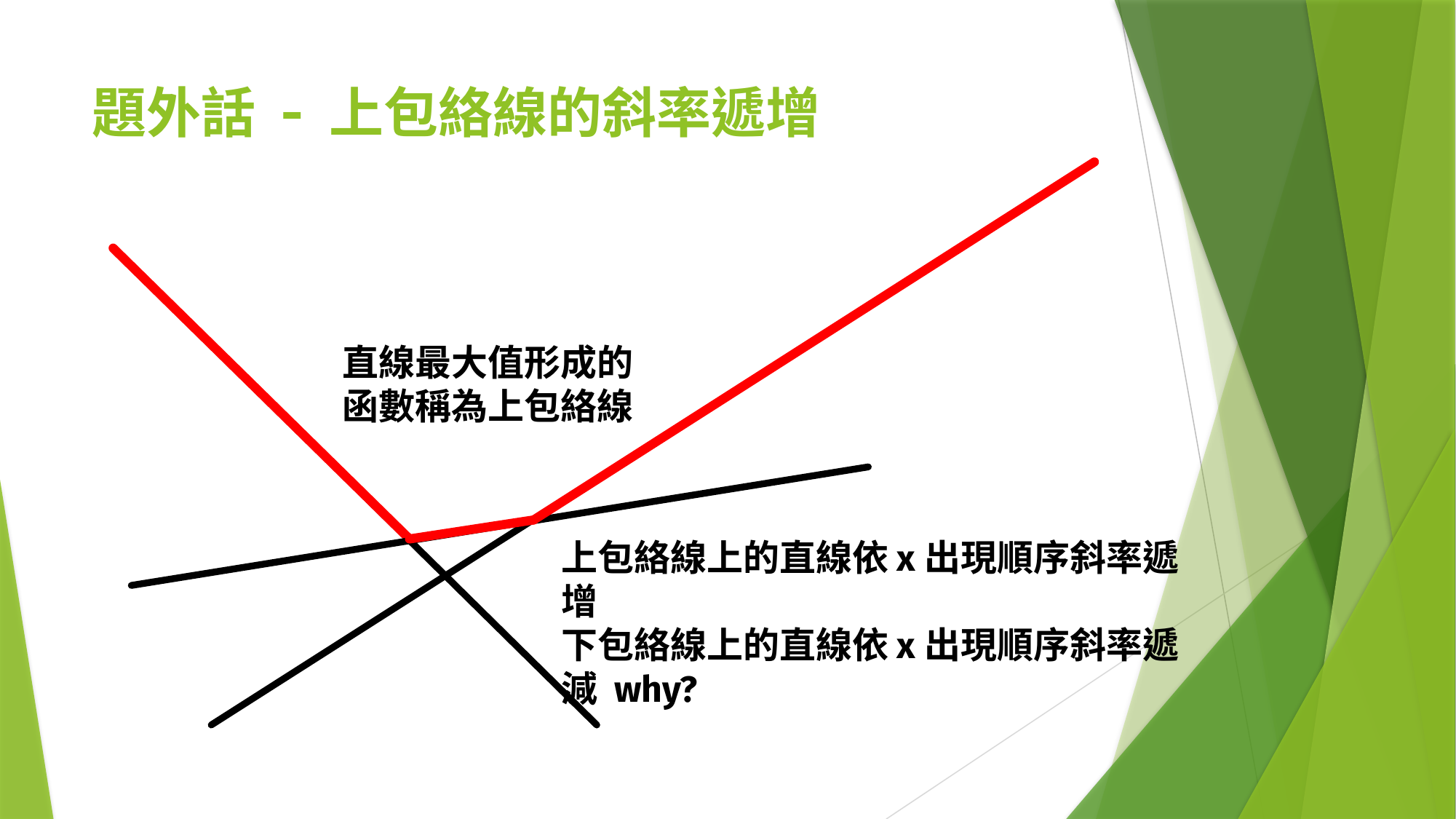

# 題外話 - 上包絡線的斜率遞增
直線最大值形成的函數稱為上包絡線
上包絡線上的直線依x出現順序斜率遞增
下包絡線上的直線依x出現順序斜率遞減 why?